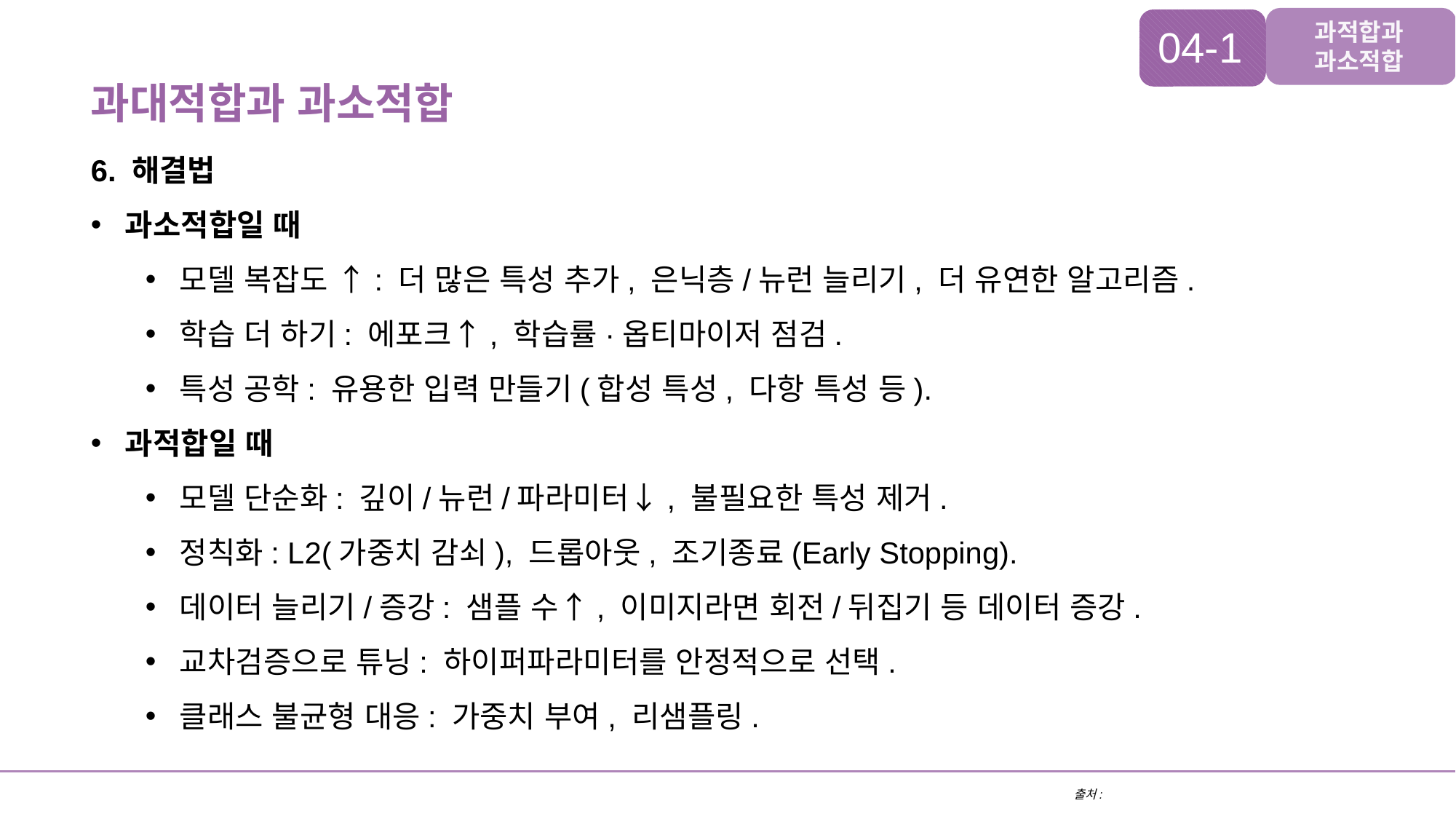

과적합과 과소적합
04-1
과대적합과 과소적합
6. 해결법
과소적합일 때
모델 복잡도 ↑: 더 많은 특성 추가, 은닉층/뉴런 늘리기, 더 유연한 알고리즘.
학습 더 하기: 에포크↑, 학습률·옵티마이저 점검.
특성 공학: 유용한 입력 만들기(합성 특성, 다항 특성 등).
과적합일 때
모델 단순화: 깊이/뉴런/파라미터↓, 불필요한 특성 제거.
정칙화: L2(가중치 감쇠), 드롭아웃, 조기종료(Early Stopping).
데이터 늘리기/증강: 샘플 수↑, 이미지라면 회전/뒤집기 등 데이터 증강.
교차검증으로 튜닝: 하이퍼파라미터를 안정적으로 선택.
클래스 불균형 대응: 가중치 부여, 리샘플링.
출처: